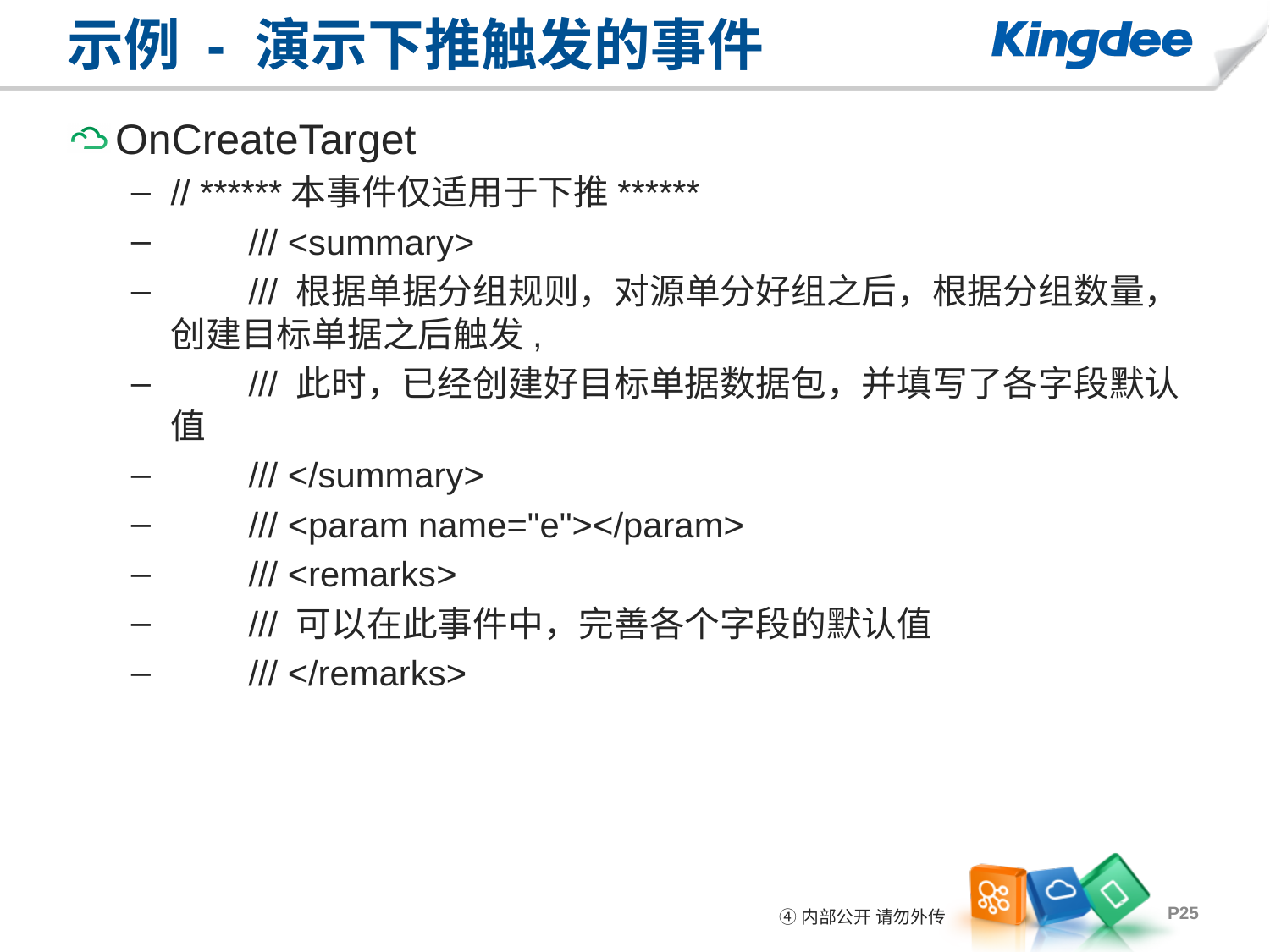

# 示例 - 演示下推触发的事件
OnCreateTarget
// ******本事件仅适用于下推******
        /// <summary>
        /// 根据单据分组规则，对源单分好组之后，根据分组数量，创建目标单据之后触发,
        /// 此时，已经创建好目标单据数据包，并填写了各字段默认值
        /// </summary>
        /// <param name="e"></param>
        /// <remarks>
        /// 可以在此事件中，完善各个字段的默认值
        /// </remarks>